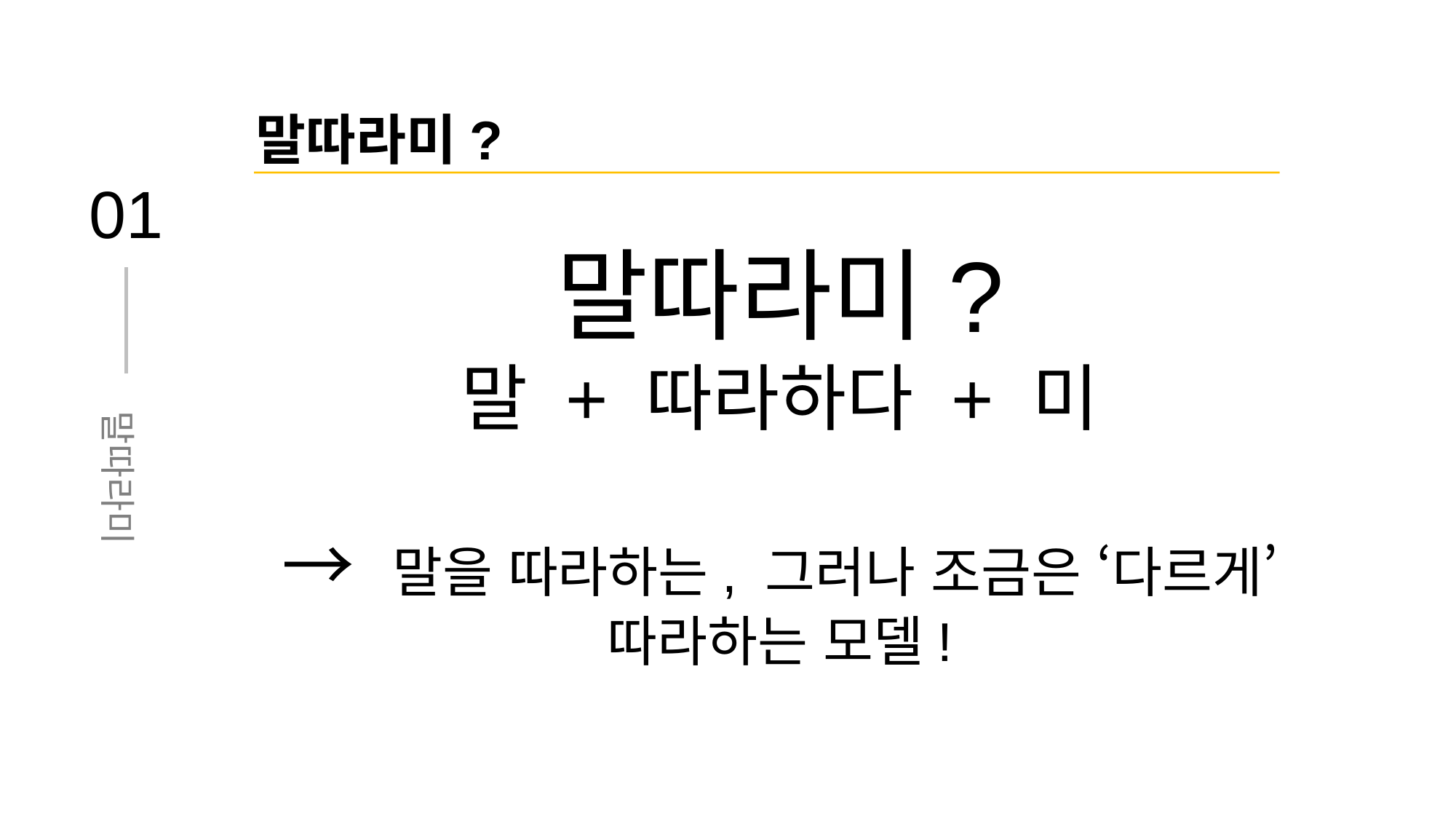

말따라미?
01

말따라미?
말 + 따라하다 + 미

→ 말을 따라하는, 그러나 조금은 ‘다르게’ 따라하는 모델!
말따라미